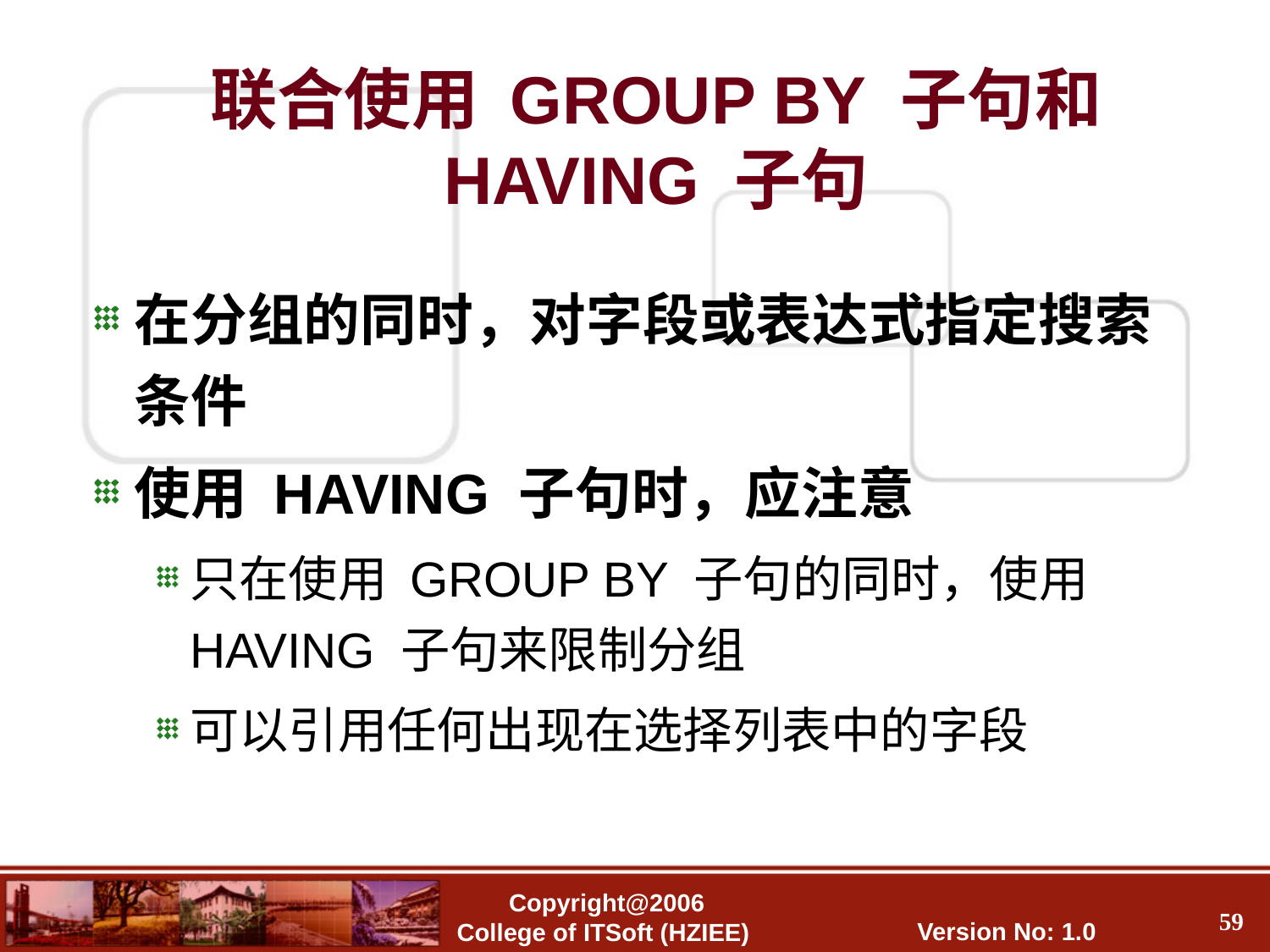

联合使用 GROUP BY 子句和 HAVING 子句
在分组的同时，对字段或表达式指定搜索条件
使用 HAVING 子句时，应注意
只在使用 GROUP BY 子句的同时，使用 HAVING 子句来限制分组
可以引用任何出现在选择列表中的字段